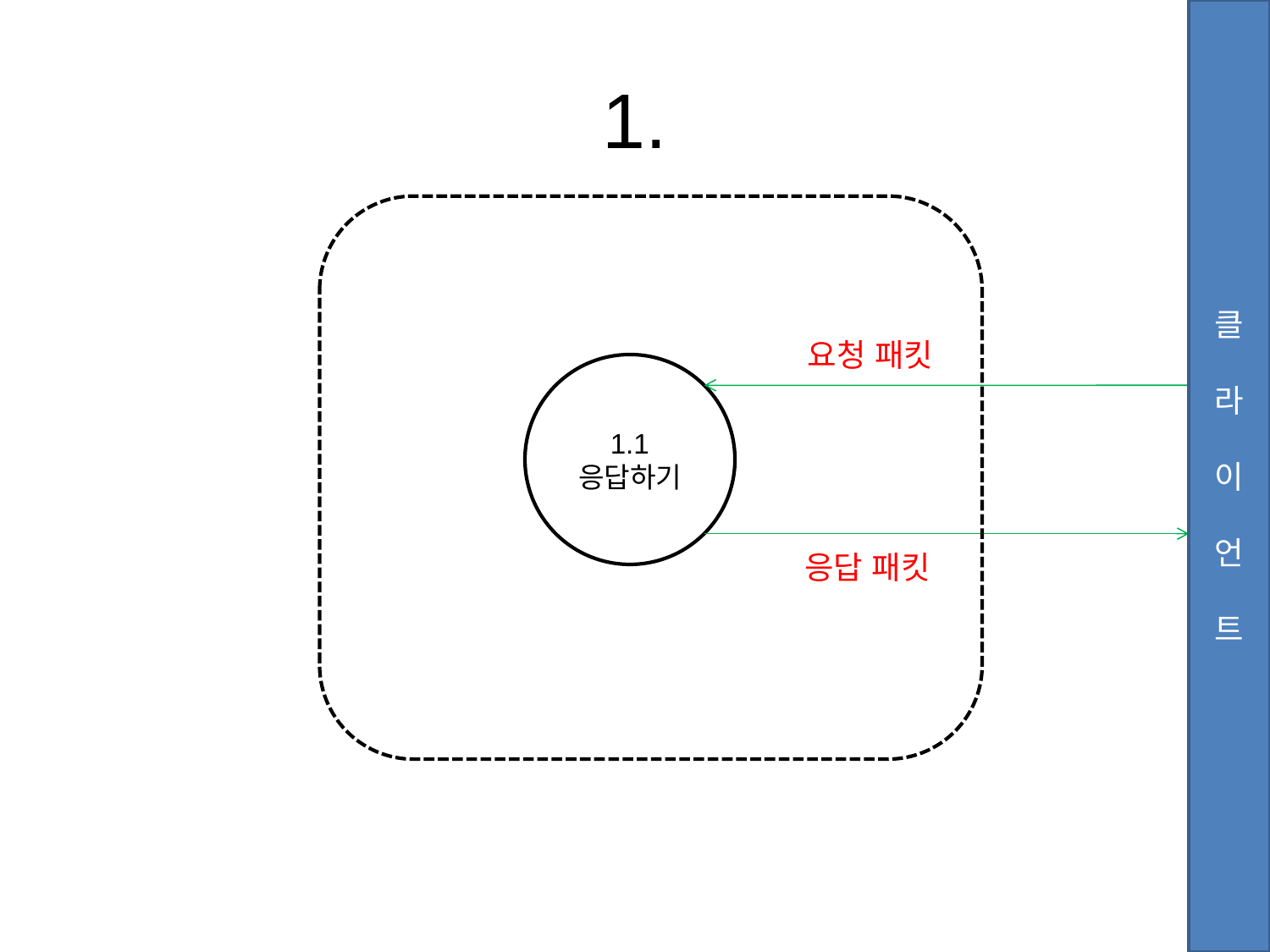

클

라

이

언

트
# 1.

요청 패킷
1.1
응답하기
응답 패킷